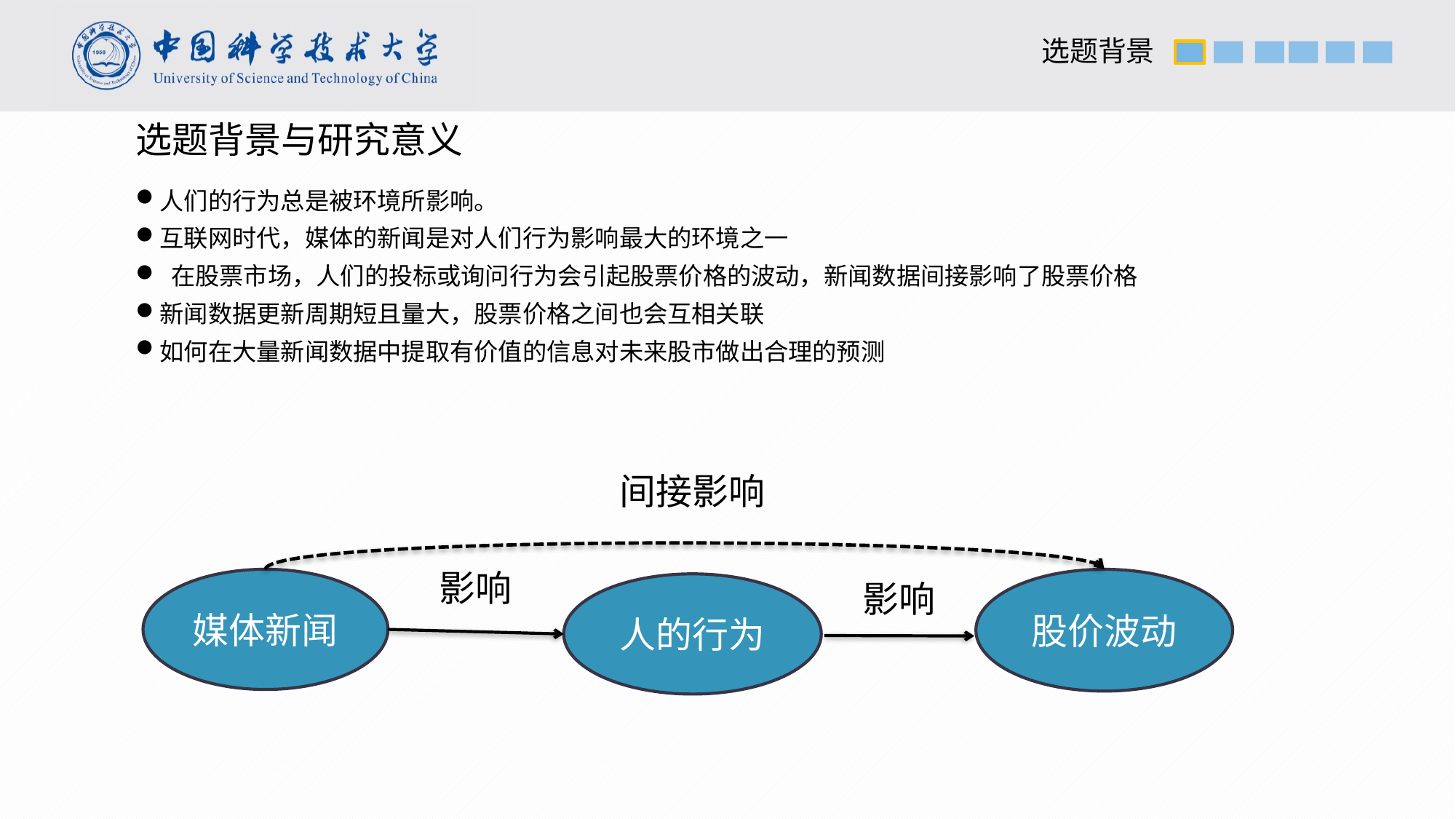

选题背景

选题背景与研究意义
人们的行为总是被环境所影响。
互联网时代，媒体的新闻是对人们行为影响最大的环境之一
 在股票市场，人们的投标或询问行为会引起股票价格的波动，新闻数据间接影响了股票价格
新闻数据更新周期短且量大，股票价格之间也会互相关联
如何在大量新闻数据中提取有价值的信息对未来股市做出合理的预测

间接影响
影响
媒体新闻
股价波动
影响
人的行为